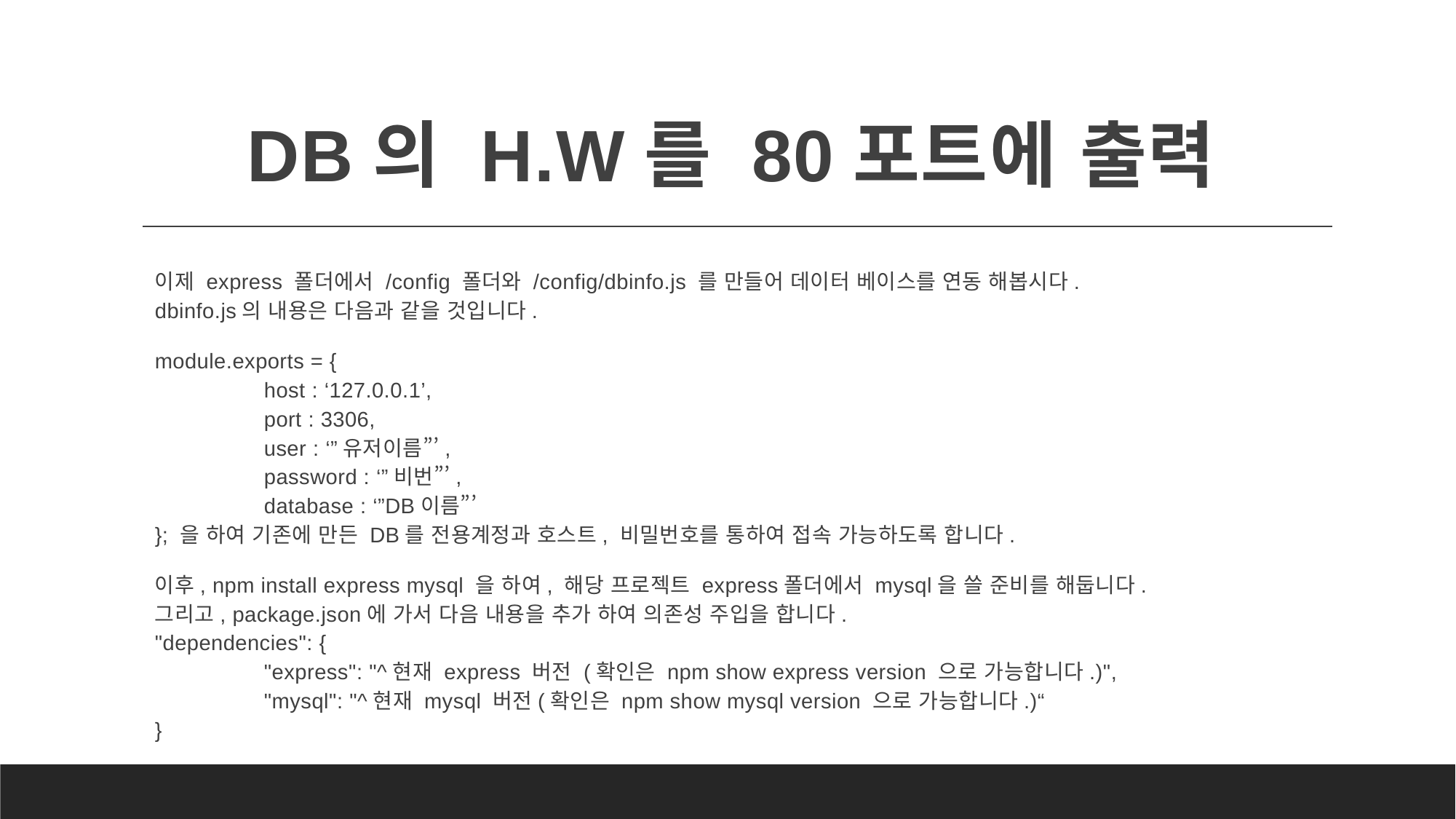

# DB의 H.W를 80포트에 출력
이제 express 폴더에서 /config 폴더와 /config/dbinfo.js 를 만들어 데이터 베이스를 연동 해봅시다.
dbinfo.js의 내용은 다음과 같을 것입니다.
module.exports = {
	host : ‘127.0.0.1’,
	port : 3306,
	user : ‘”유저이름”’,
	password : ‘”비번”’,
	database : ‘”DB이름”’
}; 을 하여 기존에 만든 DB를 전용계정과 호스트, 비밀번호를 통하여 접속 가능하도록 합니다.
이후, npm install express mysql 을 하여, 해당 프로젝트 express폴더에서 mysql을 쓸 준비를 해둡니다.
그리고, package.json에 가서 다음 내용을 추가 하여 의존성 주입을 합니다.
"dependencies": {
	"express": "^현재 express 버전 (확인은 npm show express version 으로 가능합니다.)",
	"mysql": "^현재 mysql 버전(확인은 npm show mysql version 으로 가능합니다.)“
}